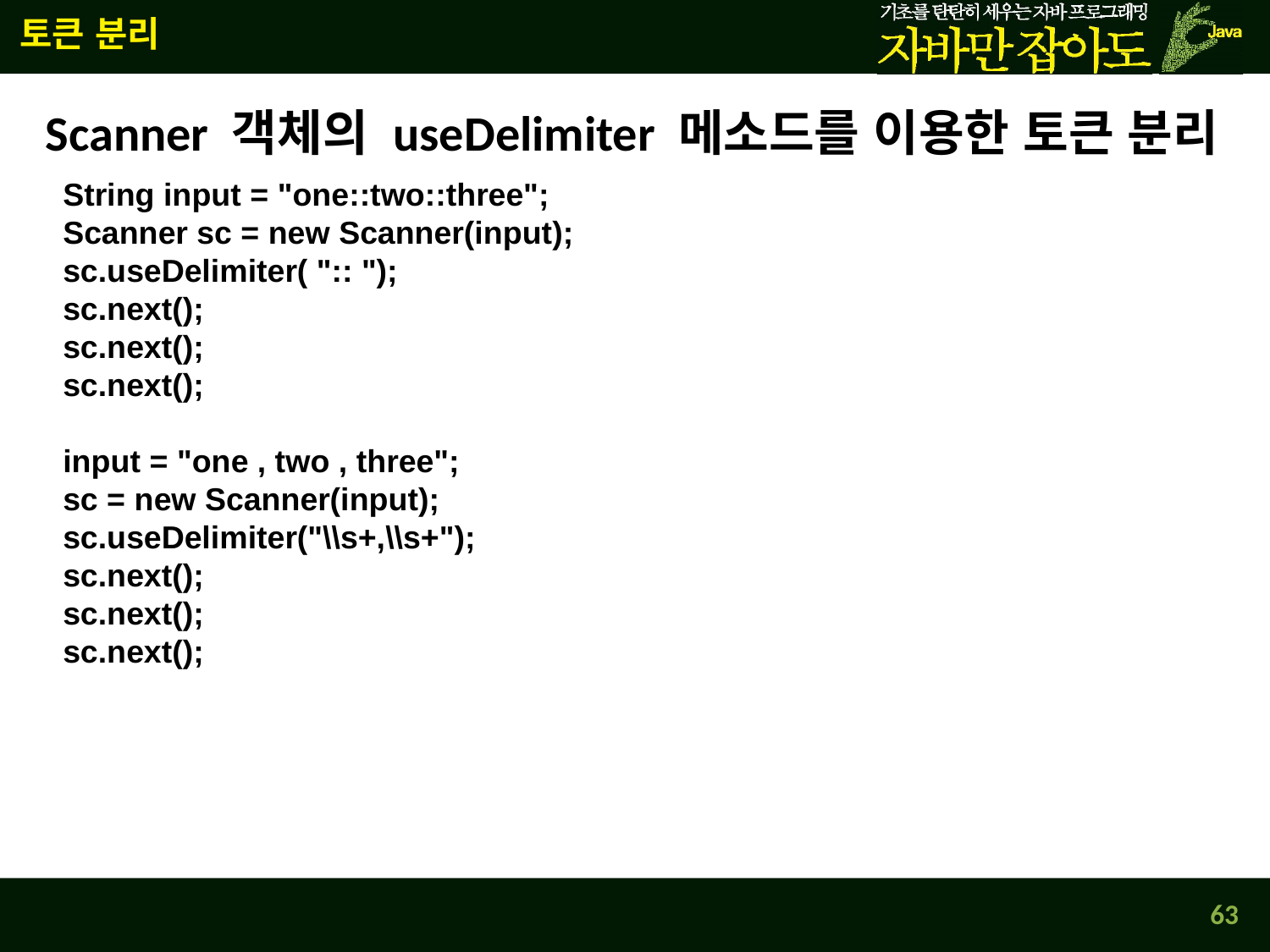

토큰 분리
Scanner 객체의 useDelimiter 메소드를 이용한 토큰 분리
String input = "one::two::three";
Scanner sc = new Scanner(input);
sc.useDelimiter( ":: ");
sc.next();
sc.next();
sc.next();

input = "one , two , three";
sc = new Scanner(input);
sc.useDelimiter("\\s+,\\s+");
sc.next();
sc.next();
sc.next();
63